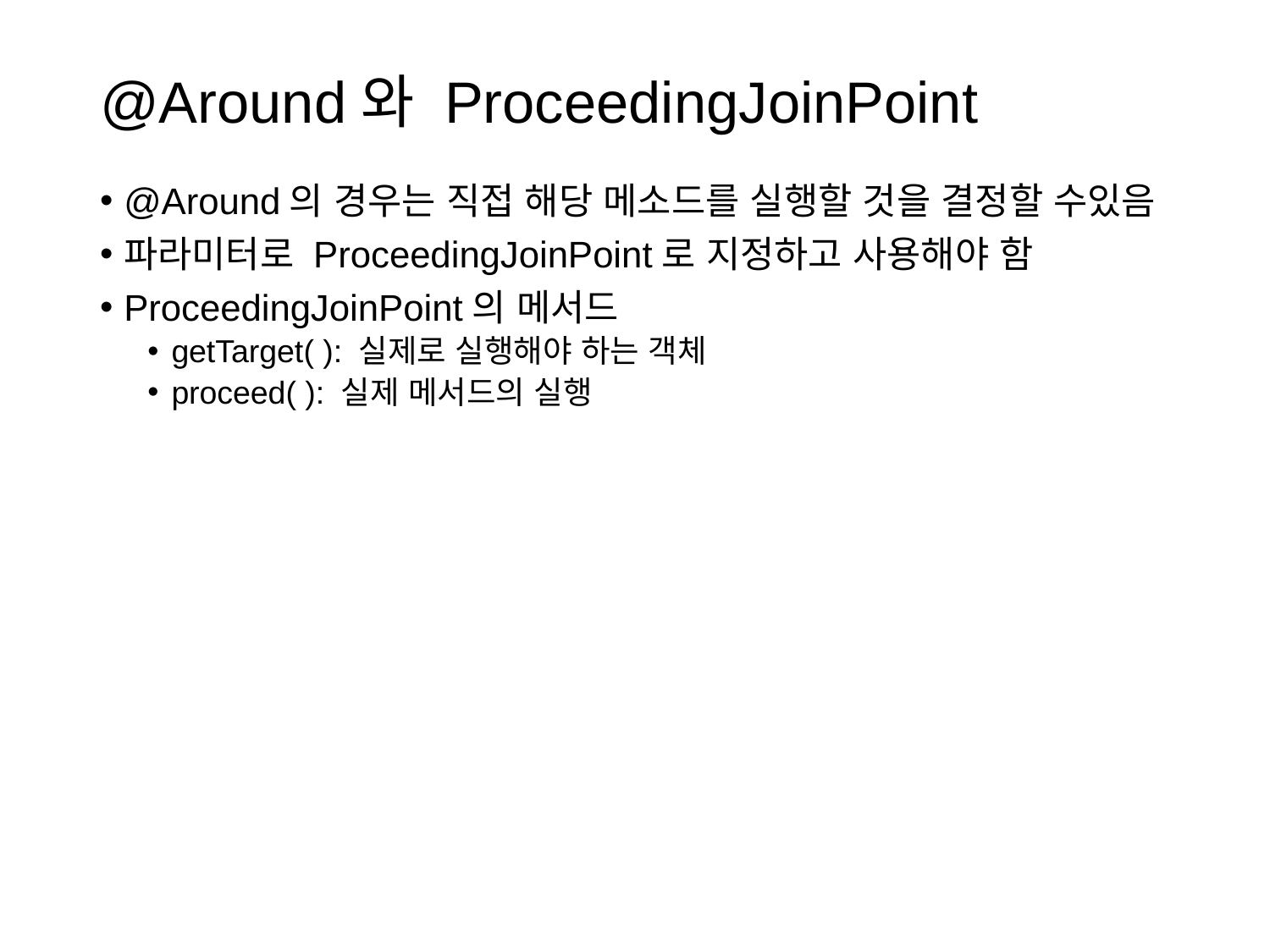

# @Around와 ProceedingJoinPoint
@Around의 경우는 직접 해당 메소드를 실행할 것을 결정할 수있음
파라미터로 ProceedingJoinPoint로 지정하고 사용해야 함
ProceedingJoinPoint의 메서드
getTarget( ): 실제로 실행해야 하는 객체
proceed( ): 실제 메서드의 실행